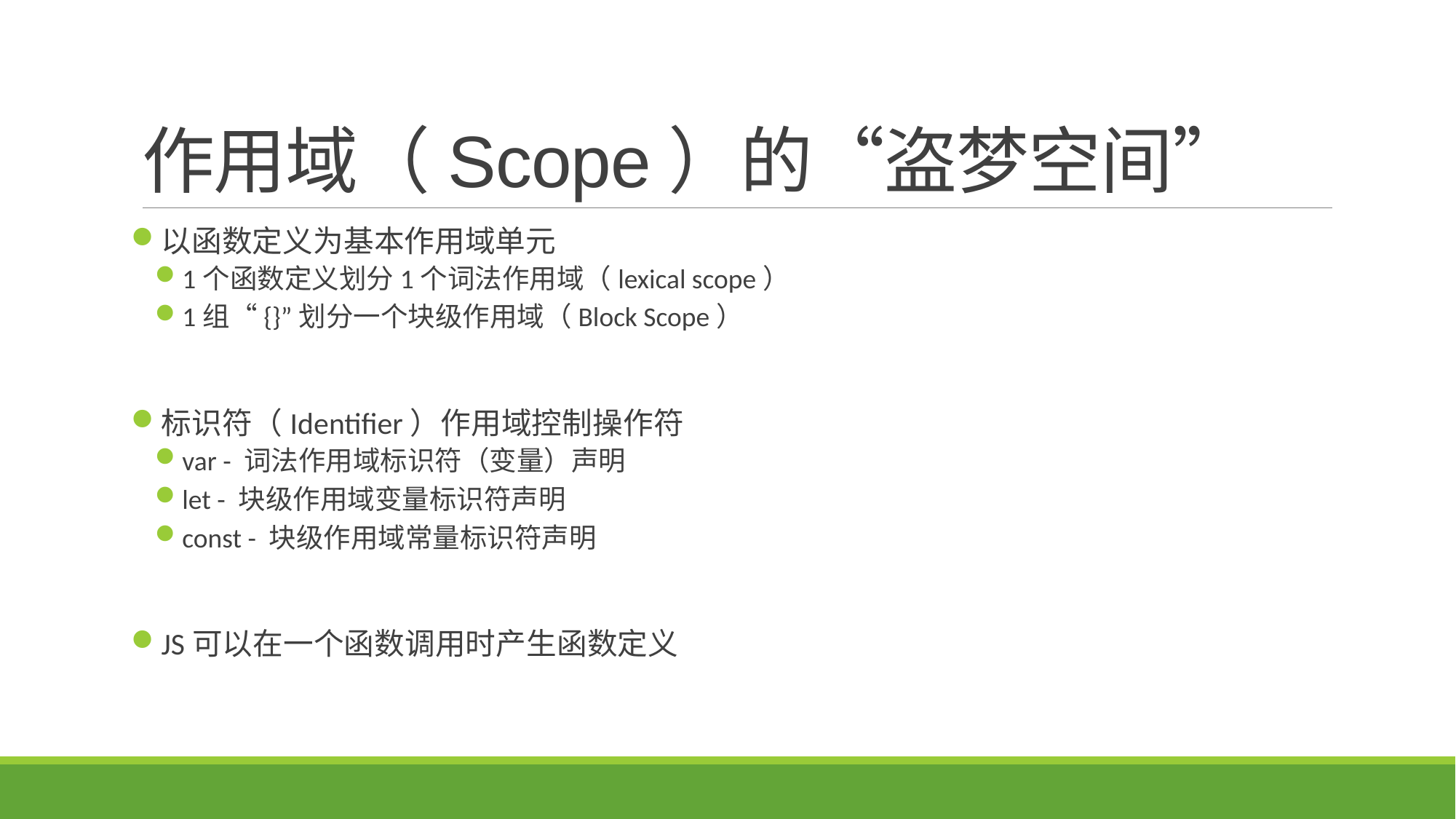

# 作用域（Scope）的“盗梦空间”
以函数定义为基本作用域单元
1个函数定义划分1个词法作用域（lexical scope）
1组“{}”划分一个块级作用域（Block Scope）

标识符（Identifier）作用域控制操作符
var - 词法作用域标识符（变量）声明
let - 块级作用域变量标识符声明
const - 块级作用域常量标识符声明

JS可以在一个函数调用时产生函数定义